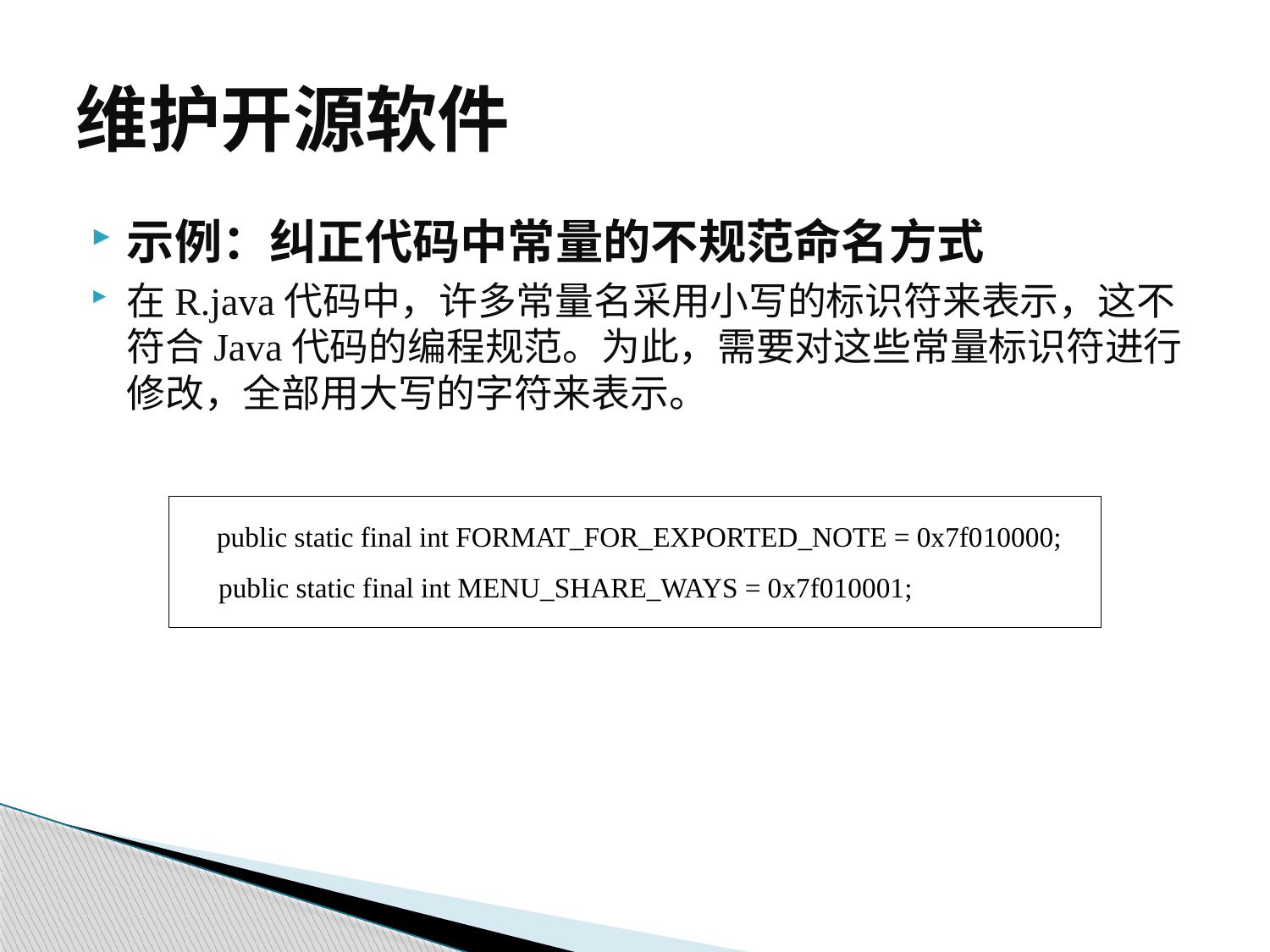

# 维护开源软件
示例：纠正代码中常量的不规范命名方式
在R.java代码中，许多常量名采用小写的标识符来表示，这不符合Java代码的编程规范。为此，需要对这些常量标识符进行修改，全部用大写的字符来表示。

public static final int FORMAT_FOR_EXPORTED_NOTE = 0x7f010000;
public static final int MENU_SHARE_WAYS = 0x7f010001;